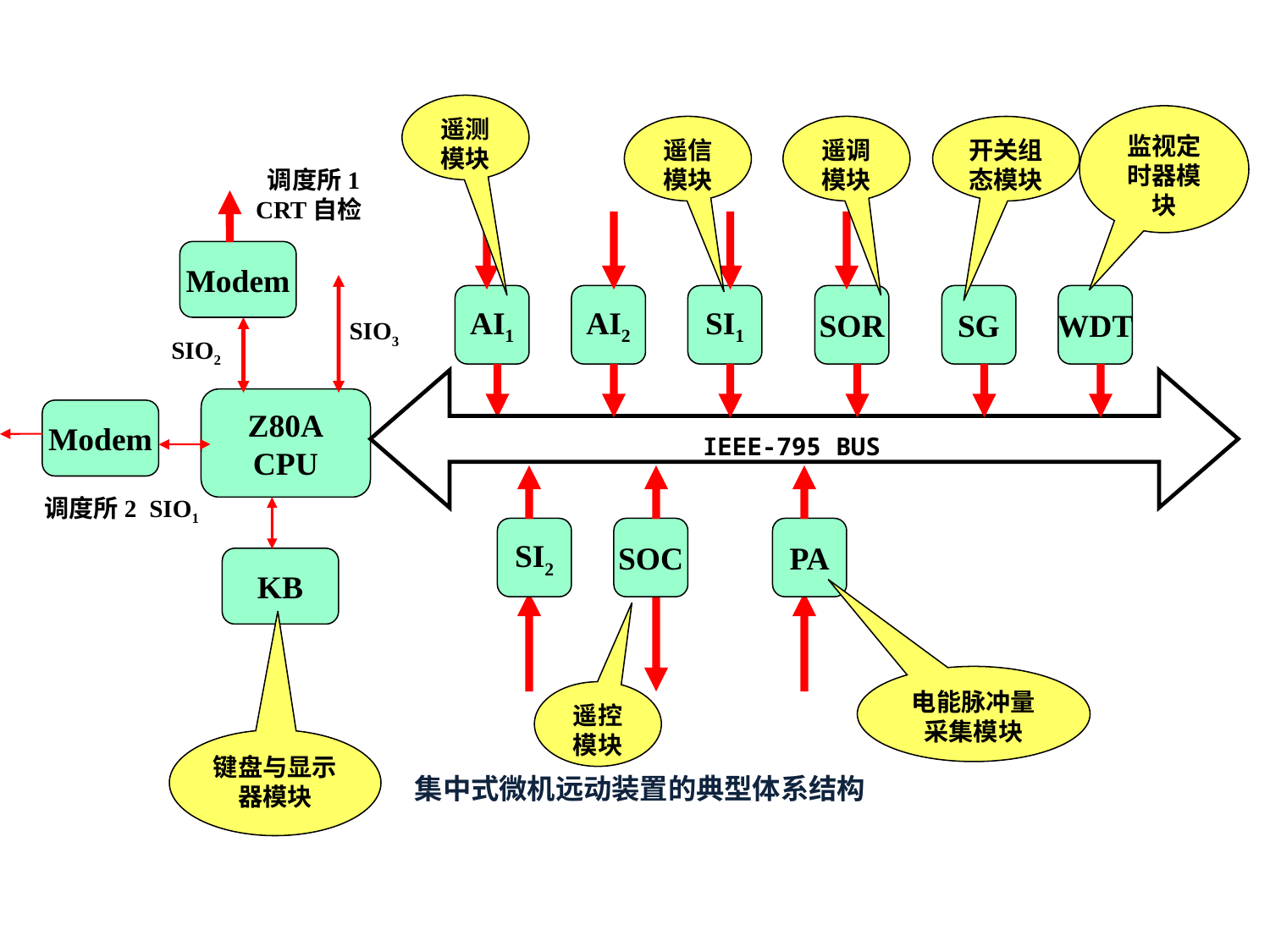

遥测模块
监视定时器模块
遥信模块
遥调模块
开关组态模块
 调度所1
CRT自检

Modem

AI1

AI2

SI1

SOR

SG

WDT

SIO3

SIO2
IEEE-795 BUS
Z80A
CPU
Modem

SI2

SOC

PA

调度所2  SIO1

KB
电能脉冲量采集模块
遥控模块
键盘与显示器模块
# 集中式微机远动装置的典型体系结构